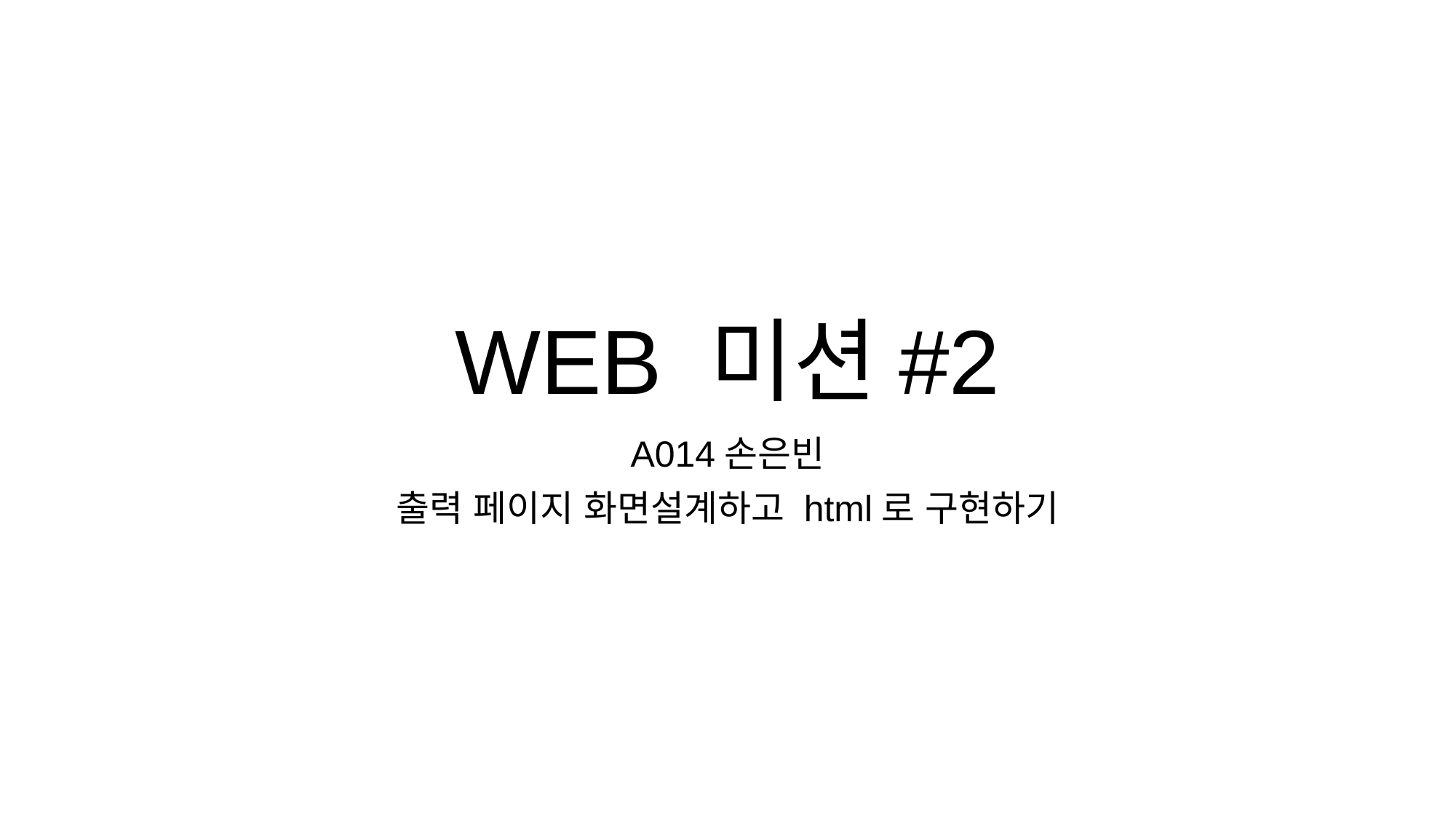

# WEB 미션#2
A014손은빈
출력 페이지 화면설계하고 html로 구현하기